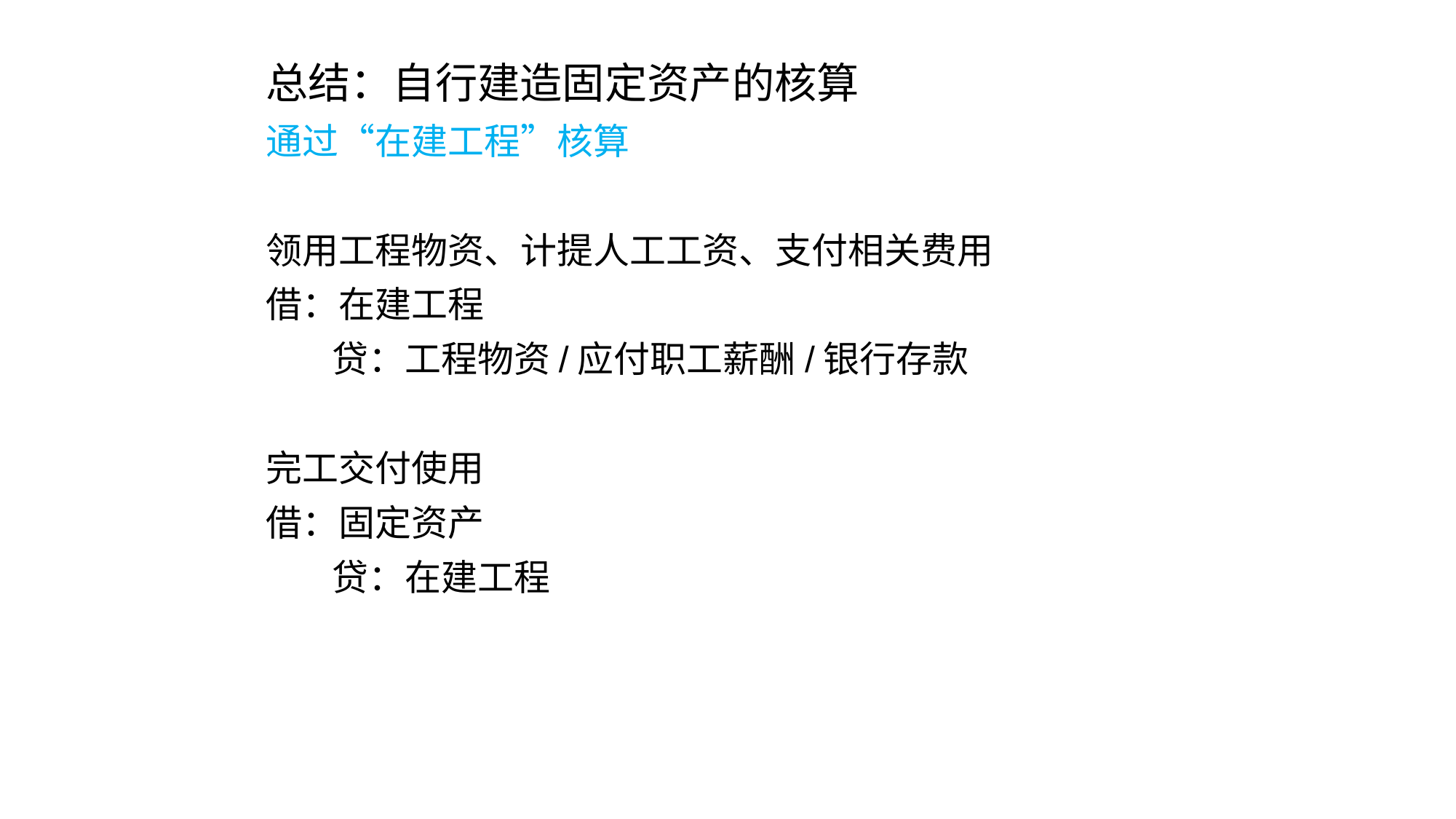

总结：自行建造固定资产的核算
通过“在建工程”核算

领用工程物资、计提人工工资、支付相关费用
借：在建工程
       贷：工程物资/应付职工薪酬/银行存款

完工交付使用
借：固定资产
       贷：在建工程